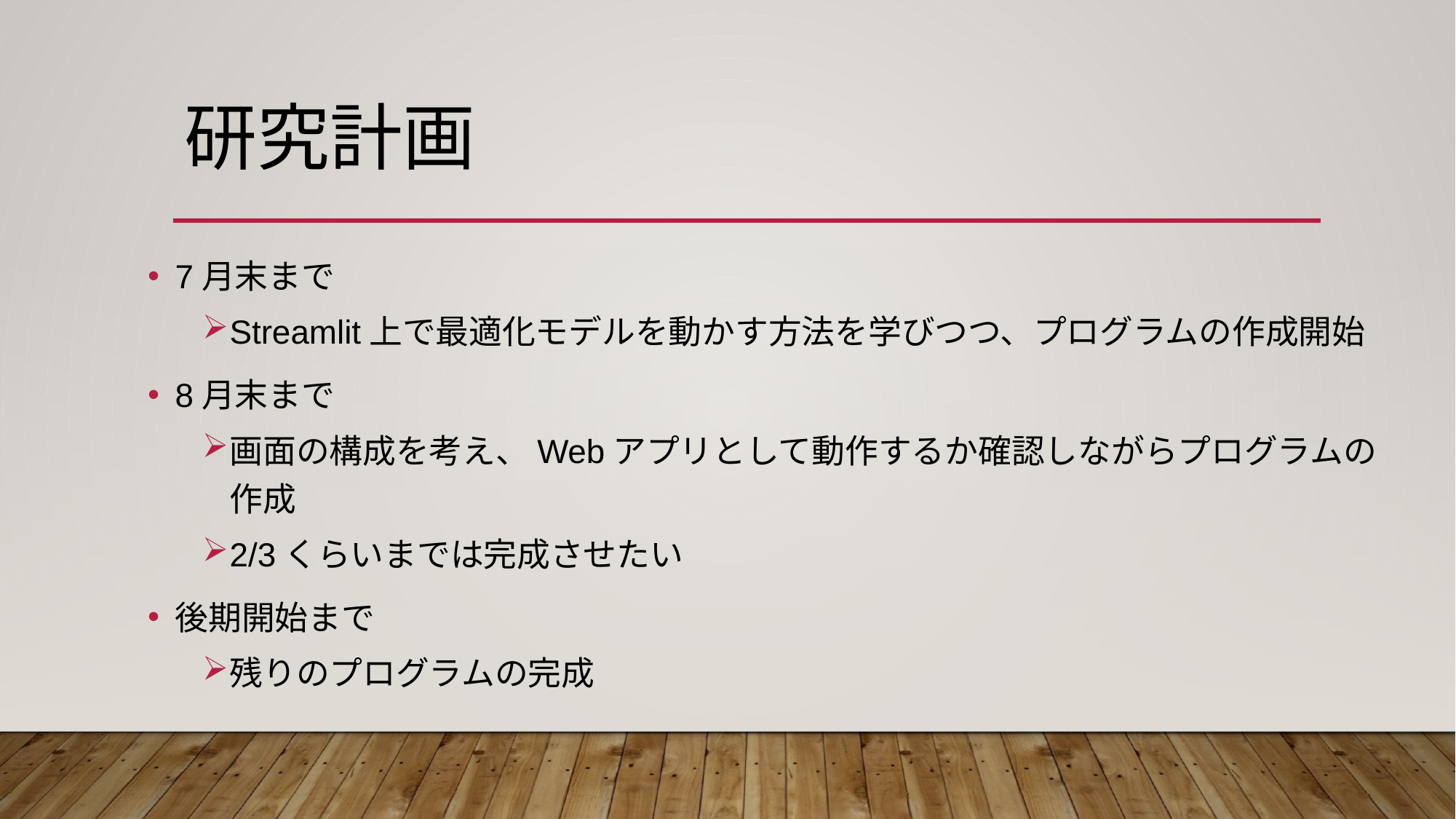

# 研究計画
7月末まで
Streamlit上で最適化モデルを動かす方法を学びつつ、プログラムの作成開始
8月末まで
画面の構成を考え、Webアプリとして動作するか確認しながらプログラムの作成
2/3くらいまでは完成させたい
後期開始まで
残りのプログラムの完成